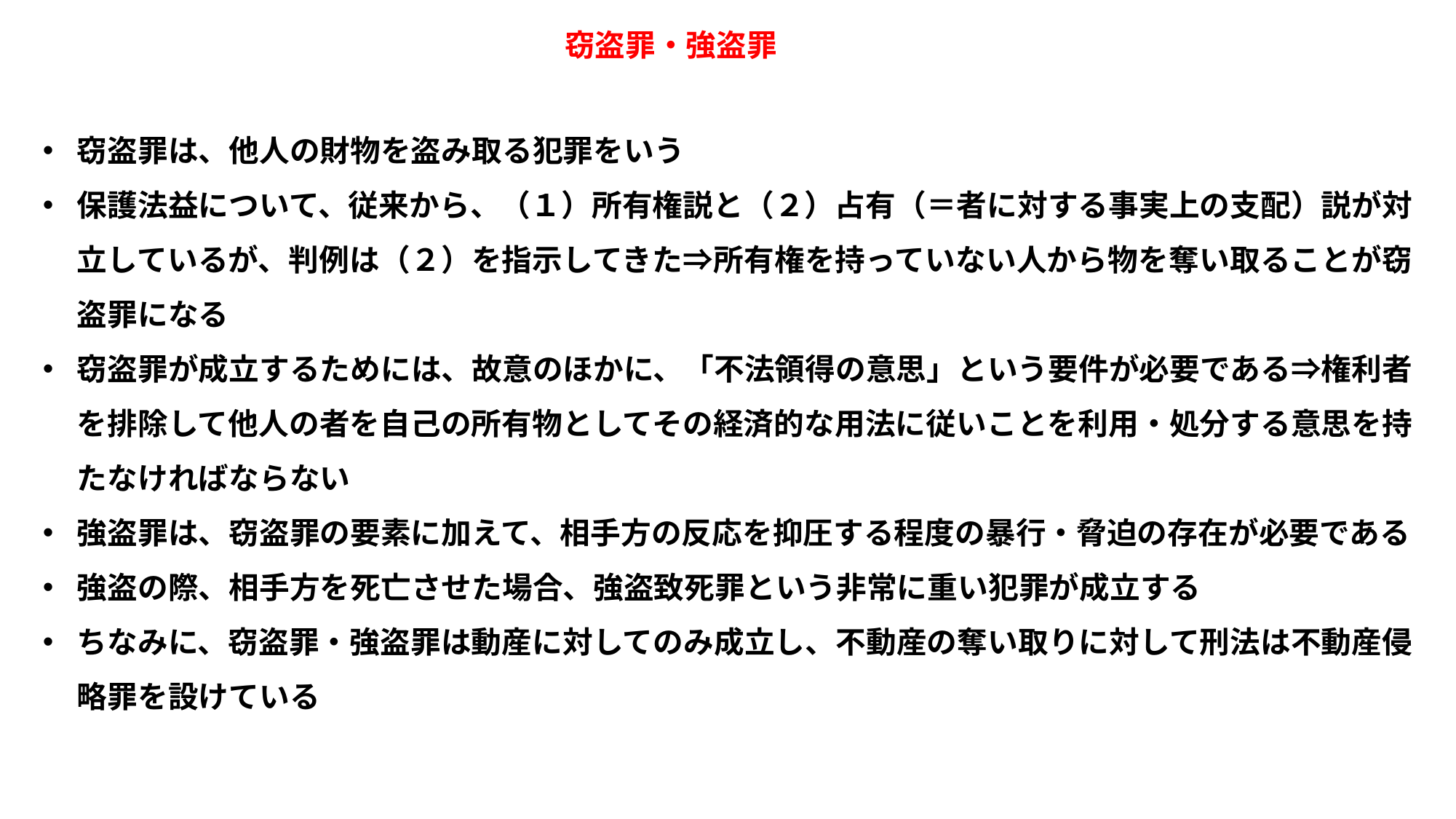

窃盗罪・強盗罪
窃盗罪は、他人の財物を盗み取る犯罪をいう
保護法益について、従来から、（１）所有権説と（２）占有（＝者に対する事実上の支配）説が対立しているが、判例は（２）を指示してきた⇒所有権を持っていない人から物を奪い取ることが窃盗罪になる
窃盗罪が成立するためには、故意のほかに、「不法領得の意思」という要件が必要である⇒権利者を排除して他人の者を自己の所有物としてその経済的な用法に従いことを利用・処分する意思を持たなければならない
強盗罪は、窃盗罪の要素に加えて、相手方の反応を抑圧する程度の暴行・脅迫の存在が必要である
強盗の際、相手方を死亡させた場合、強盗致死罪という非常に重い犯罪が成立する
ちなみに、窃盗罪・強盗罪は動産に対してのみ成立し、不動産の奪い取りに対して刑法は不動産侵略罪を設けている